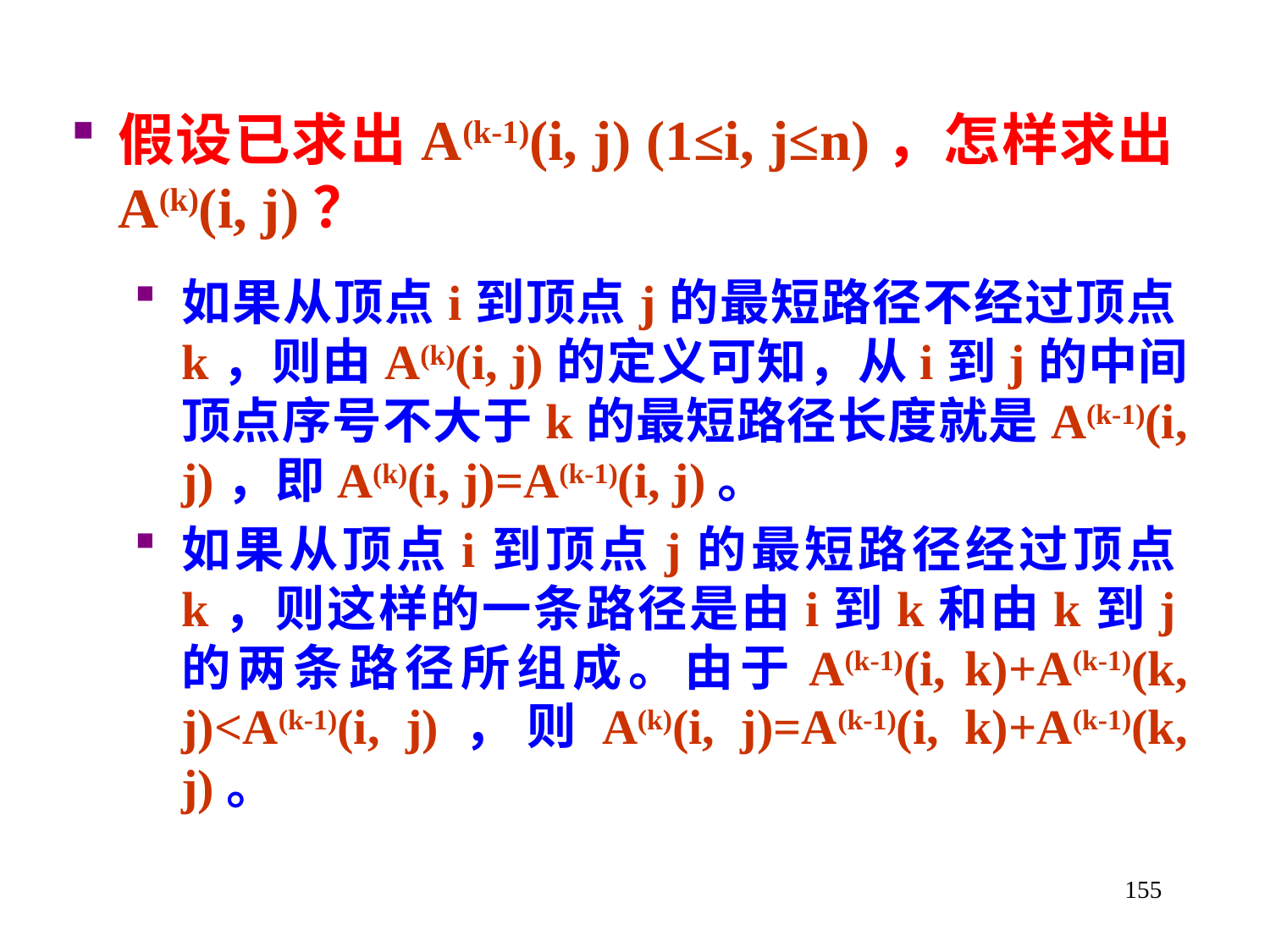

假设已求出A(k-1)(i, j) (1≤i, j≤n)，怎样求出A(k)(i, j)？
如果从顶点i到顶点j的最短路径不经过顶点k，则由A(k)(i, j)的定义可知，从i到j的中间顶点序号不大于k的最短路径长度就是A(k-1)(i, j)，即A(k)(i, j)=A(k-1)(i, j)。
如果从顶点i到顶点j的最短路径经过顶点k，则这样的一条路径是由i到k和由k到j的两条路径所组成。由于A(k-1)(i, k)+A(k-1)(k, j)<A(k-1)(i, j)，则A(k)(i, j)=A(k-1)(i, k)+A(k-1)(k, j)。
155